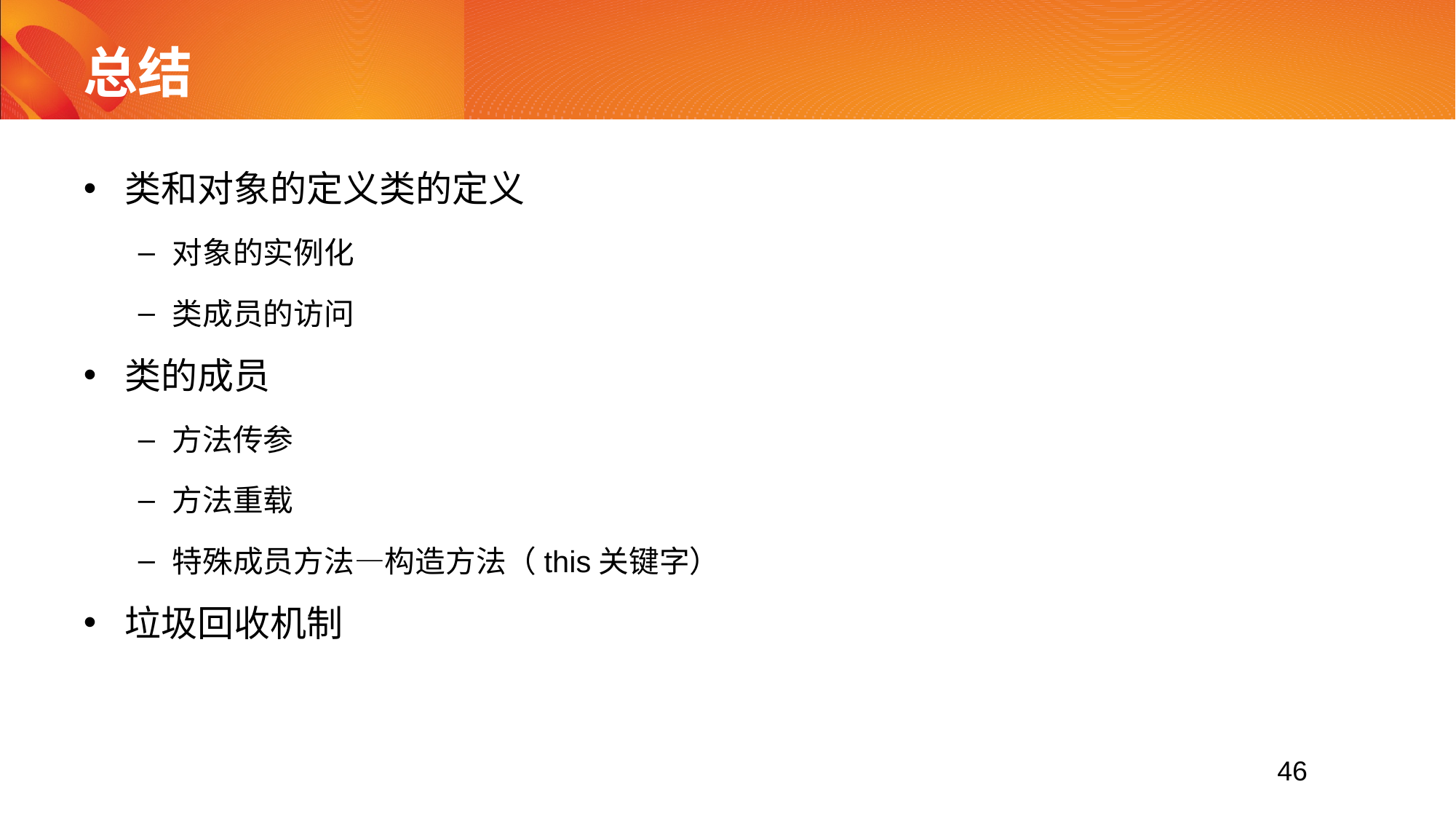

# 总结
类和对象的定义类的定义
对象的实例化
类成员的访问
类的成员
方法传参
方法重载
特殊成员方法—构造方法（this关键字）
垃圾回收机制